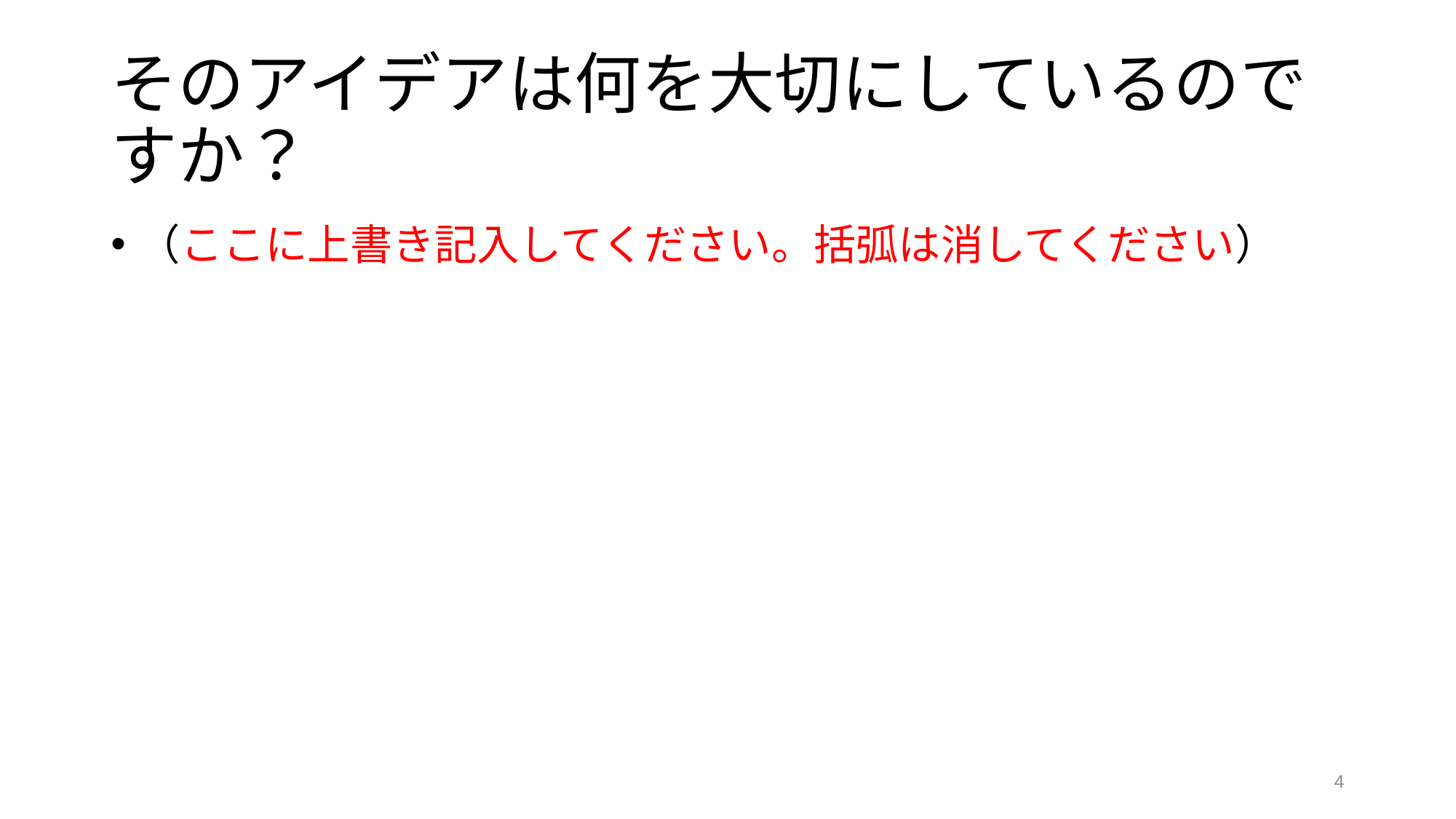

# そのアイデアは何を大切にしているのですか？
（ここに上書き記入してください。括弧は消してください）

4